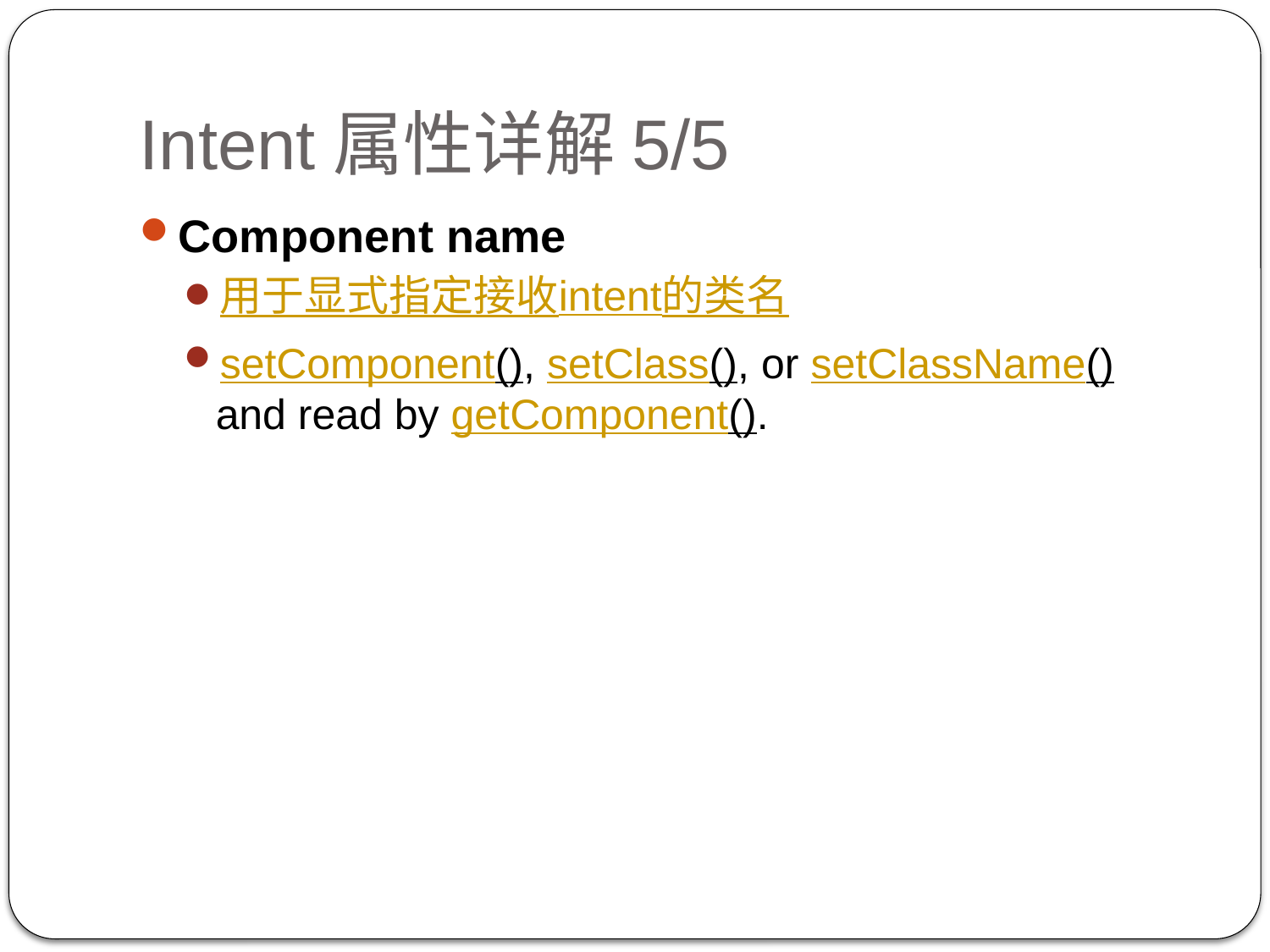

# Intent属性详解5/5
Component name
用于显式指定接收intent的类名
setComponent(), setClass(), or setClassName() and read by getComponent().